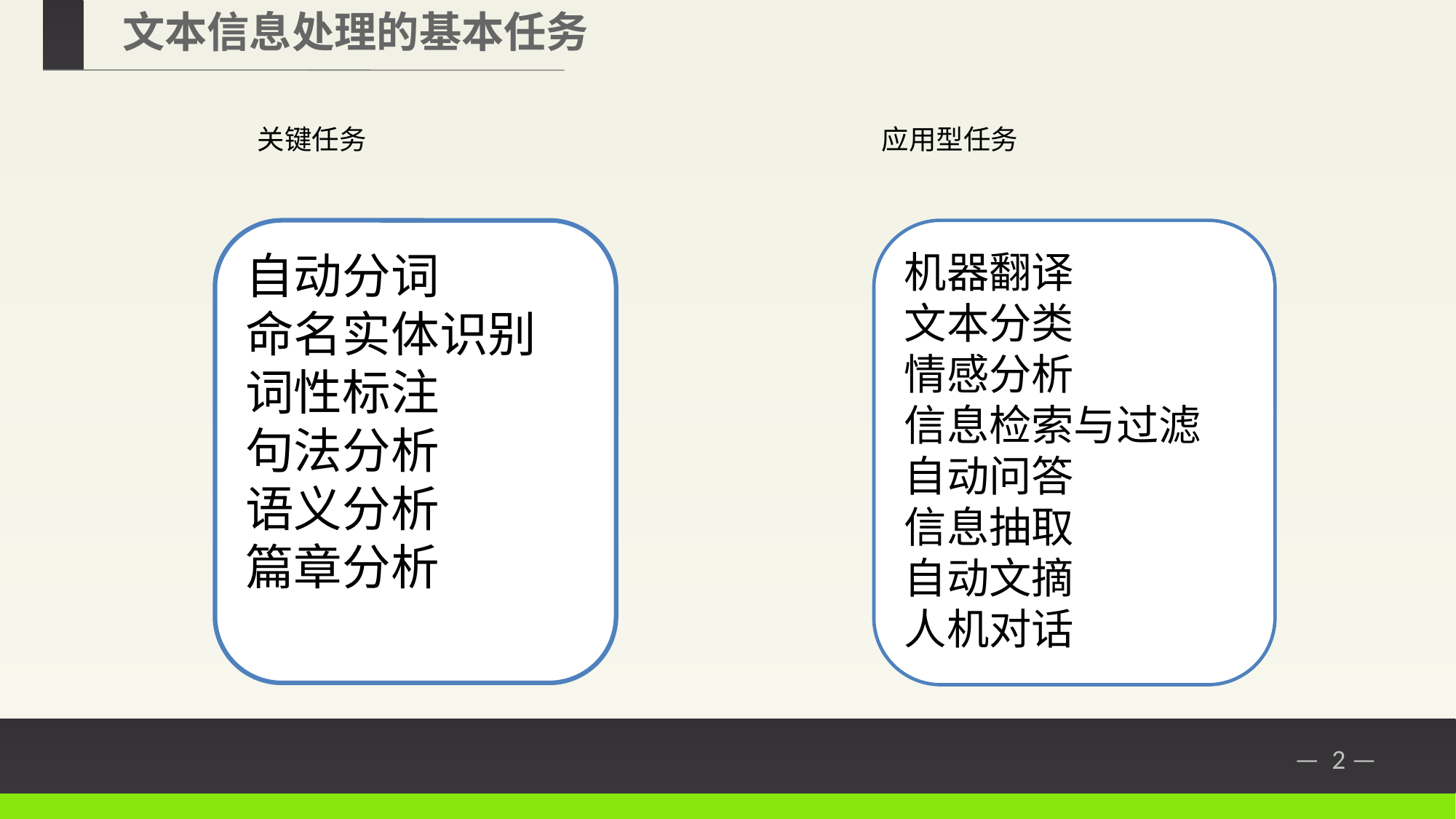

文本信息处理的基本任务

关键任务
应用型任务
自动分词
命名实体识别
词性标注
句法分析
语义分析
篇章分析
机器翻译
文本分类
情感分析
信息检索与过滤
自动问答
信息抽取
自动文摘
人机对话